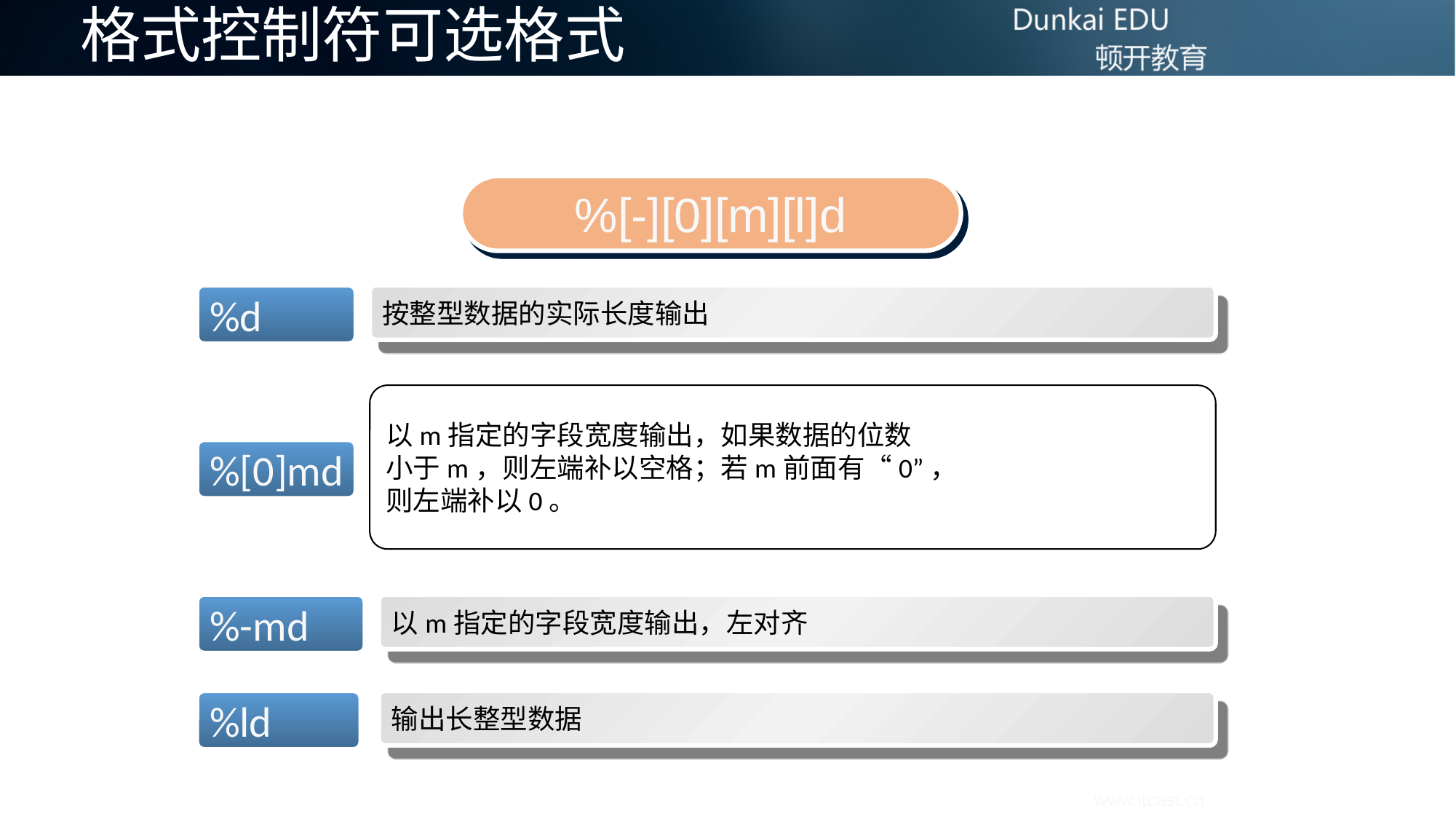

# 格式控制符可选格式

%[-][0][m][l]d
%d
按整型数据的实际长度输出
以m指定的字段宽度输出，如果数据的位数
小于m，则左端补以空格；若m前面有“0”，
则左端补以0。
%[0]md
%-md
以m指定的字段宽度输出，左对齐
%ld
输出长整型数据
www.itcast.cn